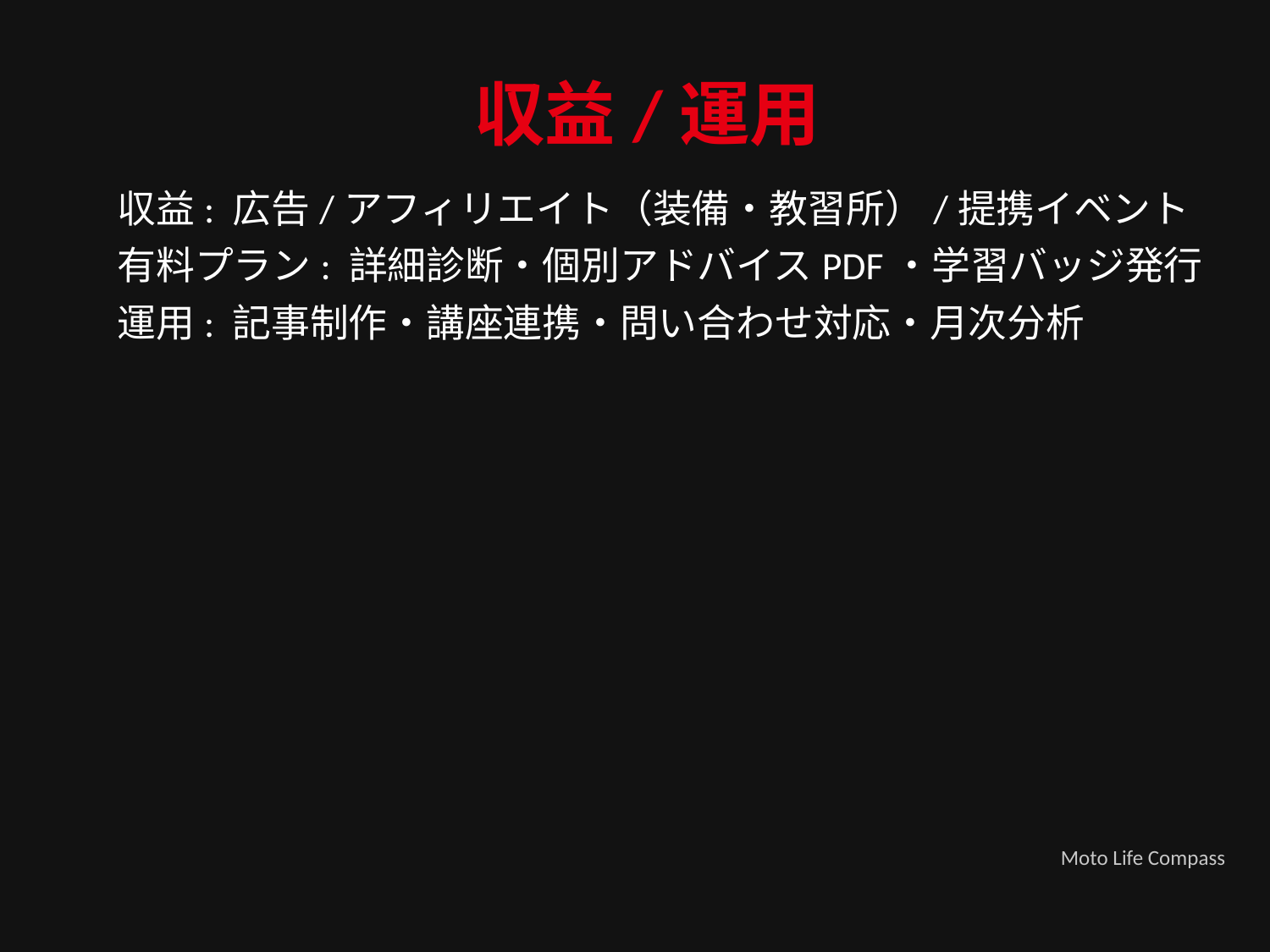

収益/運用
収益: 広告/アフィリエイト（装備・教習所）/提携イベント
有料プラン: 詳細診断・個別アドバイスPDF・学習バッジ発行
運用: 記事制作・講座連携・問い合わせ対応・月次分析
Moto Life Compass